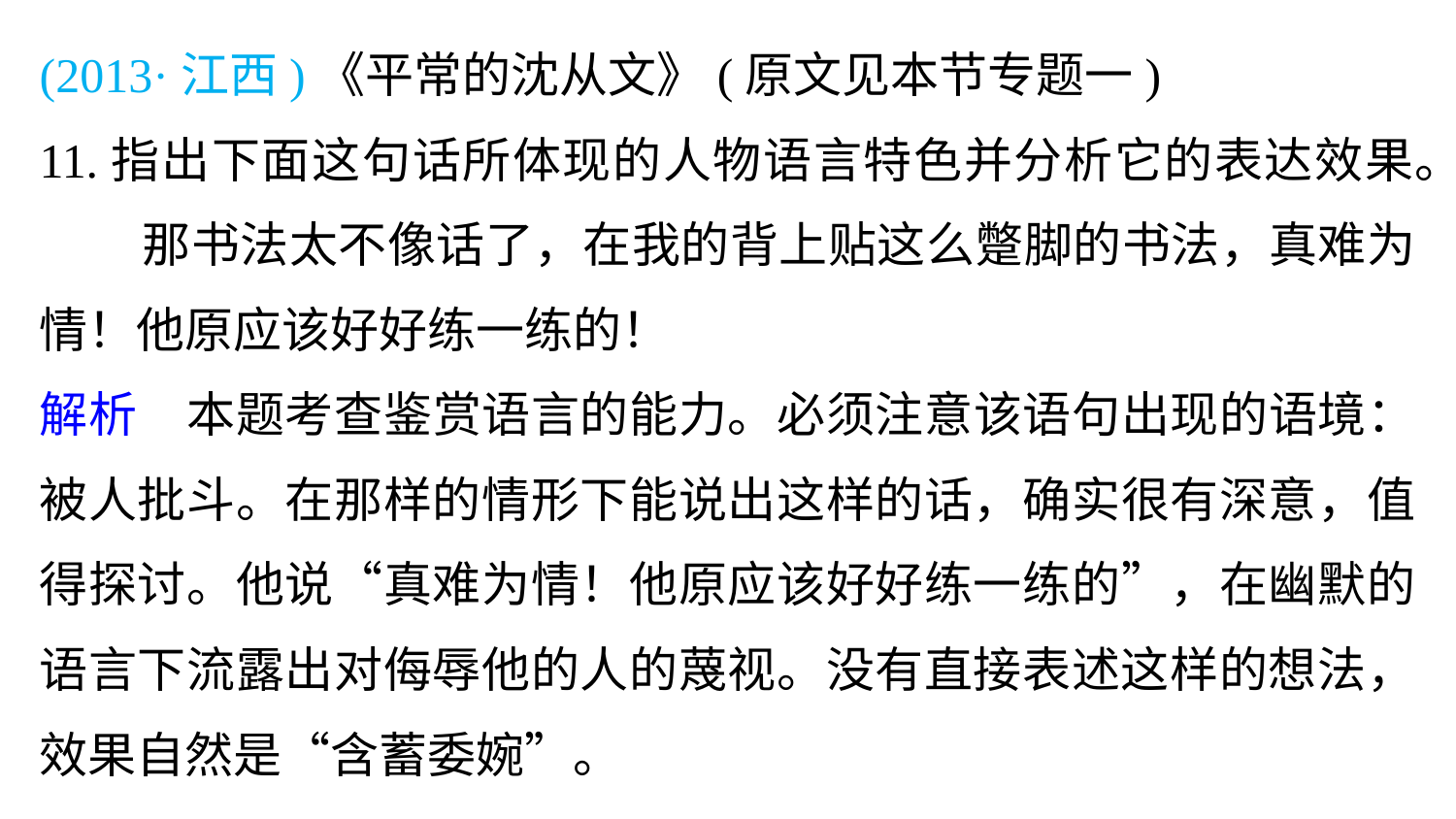

(2013·江西)《平常的沈从文》(原文见本节专题一)
11.指出下面这句话所体现的人物语言特色并分析它的表达效果。
        那书法太不像话了，在我的背上贴这么蹩脚的书法，真难为情！他原应该好好练一练的！
解析　本题考查鉴赏语言的能力。必须注意该语句出现的语境：被人批斗。在那样的情形下能说出这样的话，确实很有深意，值得探讨。他说“真难为情！他原应该好好练一练的”，在幽默的语言下流露出对侮辱他的人的蔑视。没有直接表述这样的想法，效果自然是“含蓄委婉”。